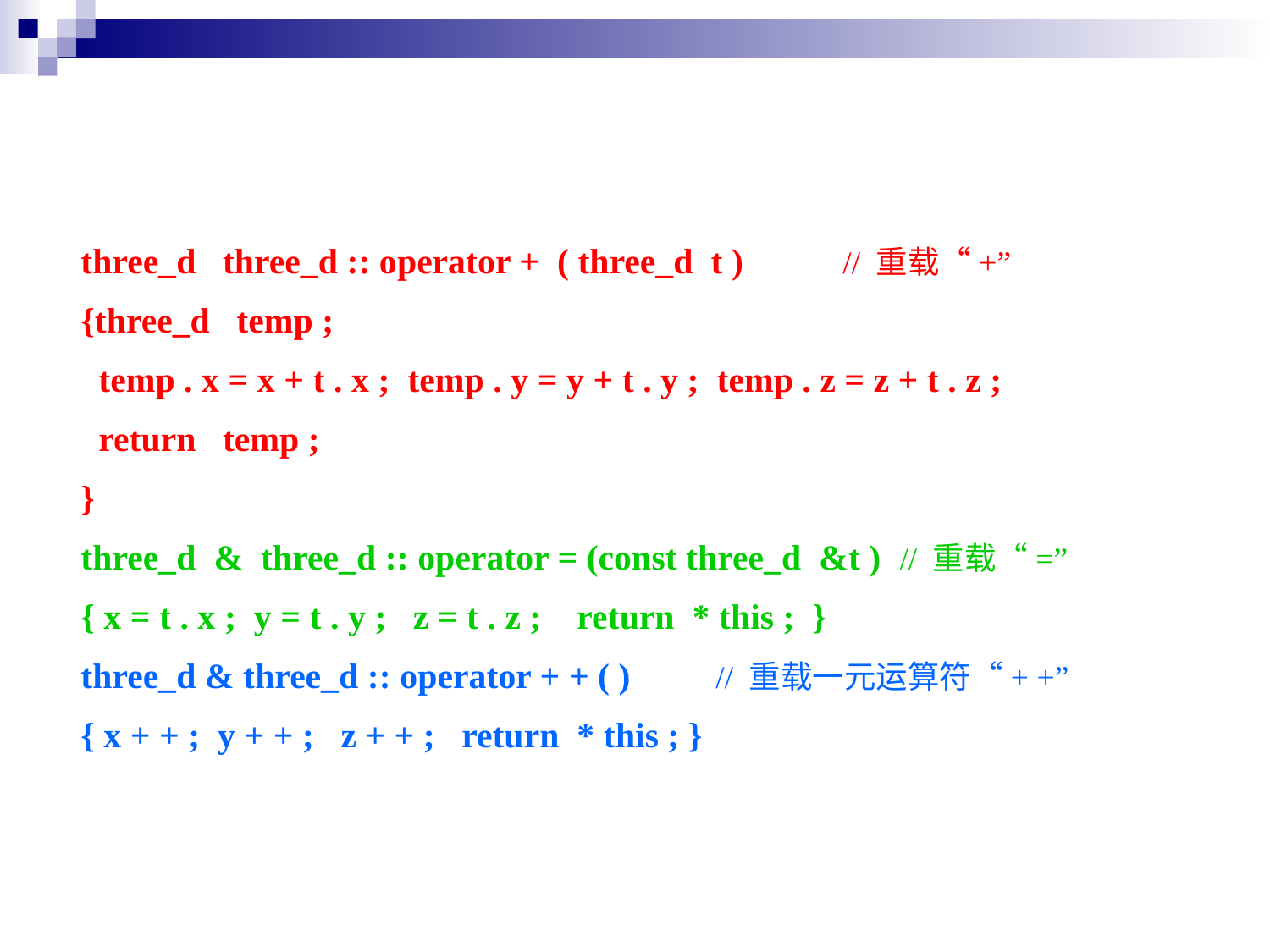

three_d   three_d :: operator +  ( three_d  t )	// 重载“+”
{three_d   temp ;
  temp . x = x + t . x ;  temp . y = y + t . y ;  temp . z = z + t . z ;
  return   temp ;
}
three_d  &  three_d :: operator = (const three_d  &t )  // 重载“=”
{ x = t . x ;  y = t . y ;   z = t . z ;    return  * this ;  }
three_d & three_d :: operator + + ( )	// 重载一元运算符“+ +”
{ x + + ;  y + + ;   z + + ;   return  * this ; }